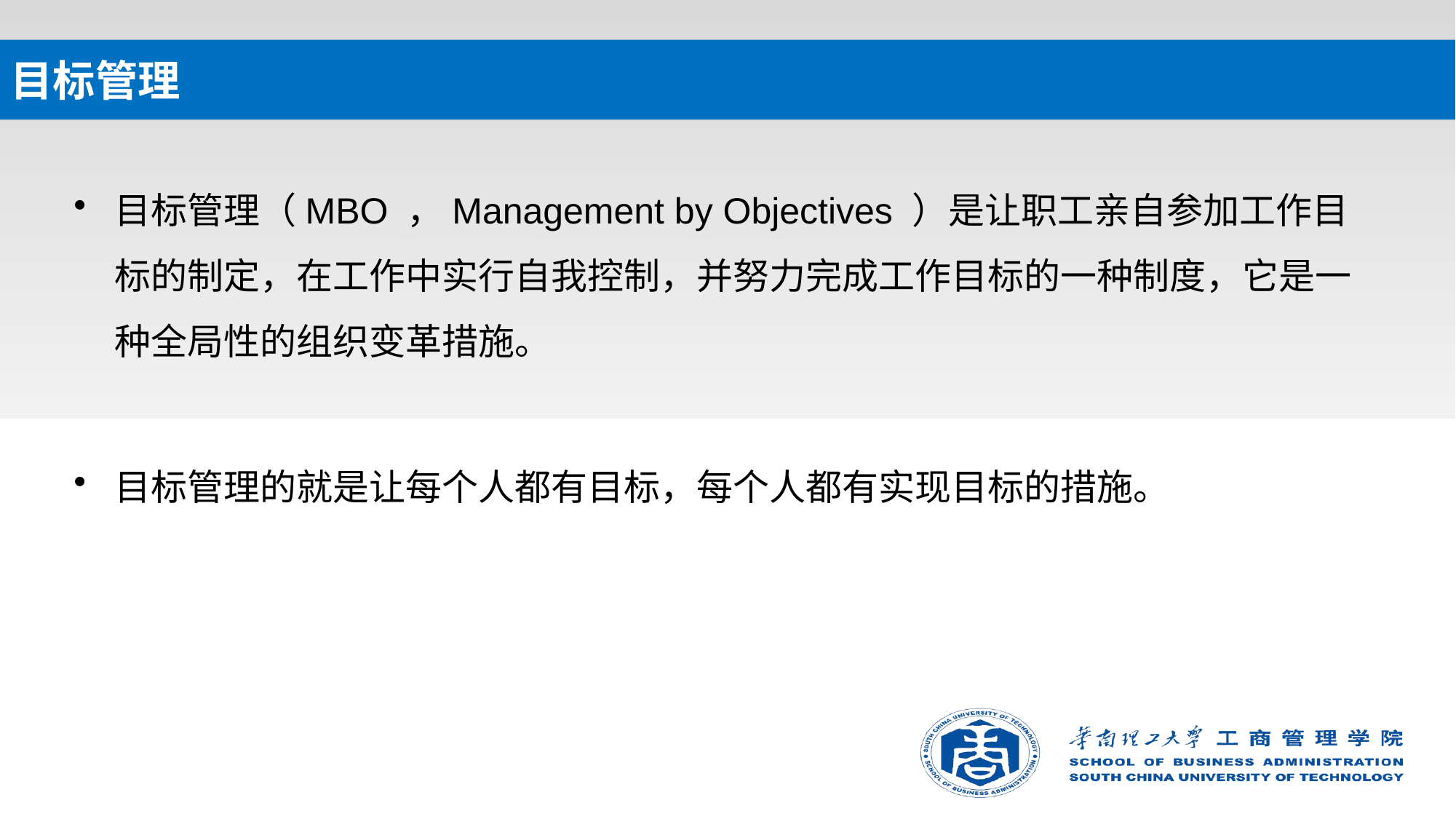

# 目标管理
目标管理（MBO ，Management by Objectives ）是让职工亲自参加工作目标的制定，在工作中实行自我控制，并努力完成工作目标的一种制度，它是一种全局性的组织变革措施。

目标管理的就是让每个人都有目标，每个人都有实现目标的措施。